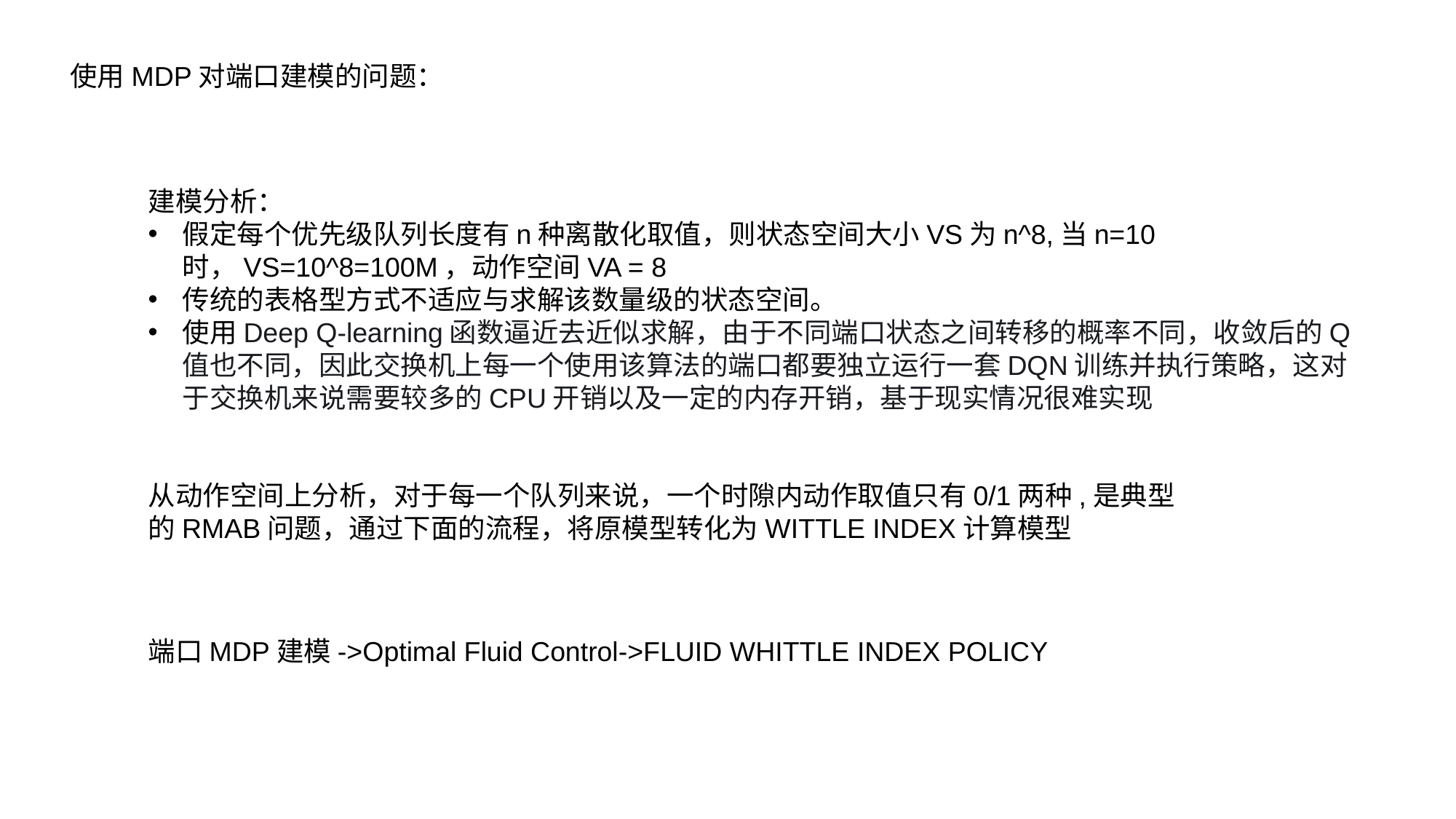

使用MDP对端口建模的问题：
建模分析：
假定每个优先级队列长度有n种离散化取值，则状态空间大小VS为n^8,当n=10时，VS=10^8=100M，动作空间VA = 8
传统的表格型方式不适应与求解该数量级的状态空间。
使用Deep Q-learning函数逼近去近似求解，由于不同端口状态之间转移的概率不同，收敛后的Q值也不同，因此交换机上每一个使用该算法的端口都要独立运行一套DQN训练并执行策略，这对于交换机来说需要较多的CPU开销以及一定的内存开销，基于现实情况很难实现
从动作空间上分析，对于每一个队列来说，一个时隙内动作取值只有0/1两种,是典型的RMAB问题，通过下面的流程，将原模型转化为WITTLE INDEX计算模型
端口MDP建模->Optimal Fluid Control->FLUID WHITTLE INDEX POLICY